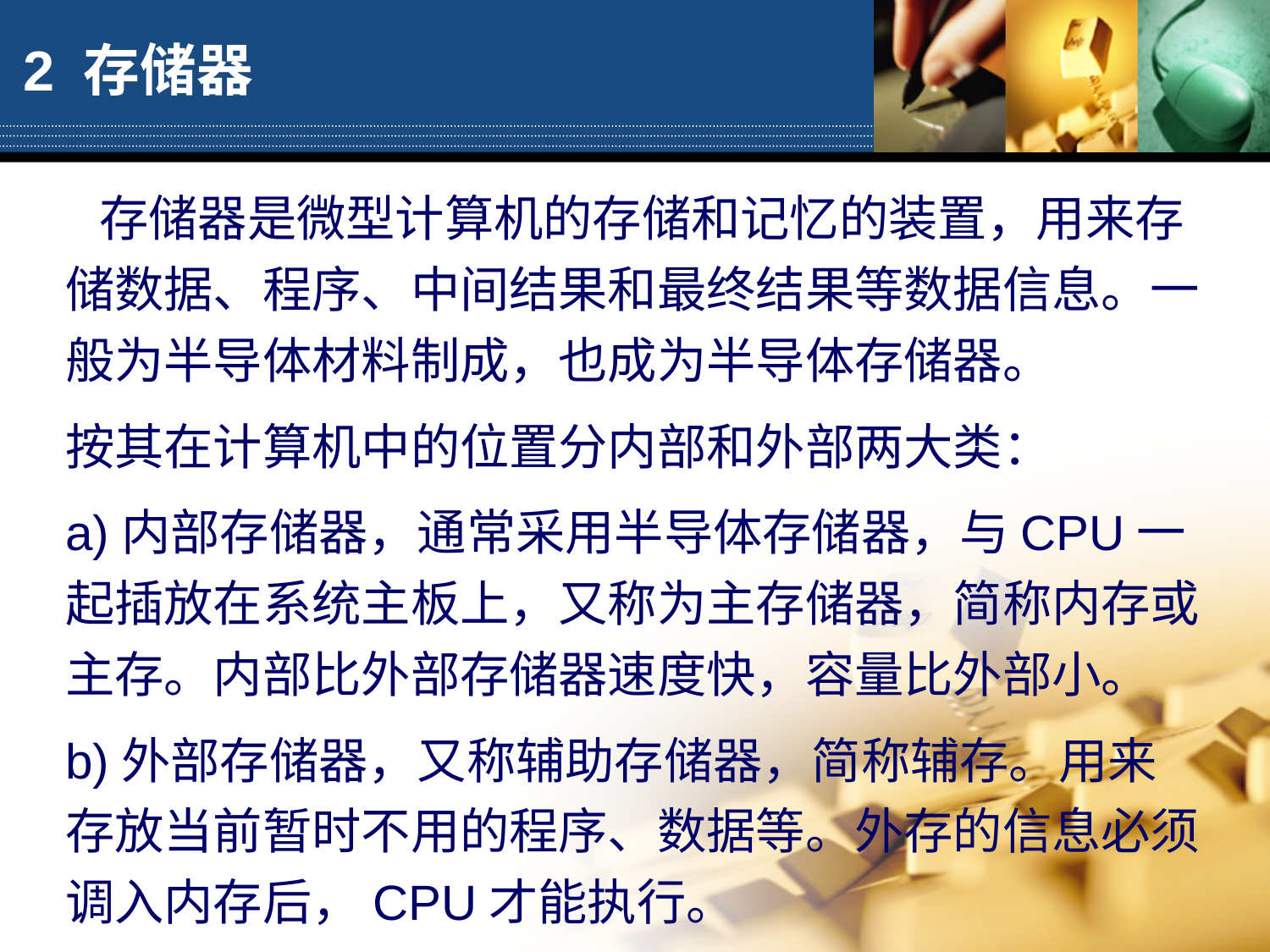

# 2 存储器
  存储器是微型计算机的存储和记忆的装置，用来存储数据、程序、中间结果和最终结果等数据信息。一般为半导体材料制成，也成为半导体存储器。
按其在计算机中的位置分内部和外部两大类：
a)内部存储器，通常采用半导体存储器，与CPU一起插放在系统主板上，又称为主存储器，简称内存或主存。内部比外部存储器速度快，容量比外部小。
b)外部存储器，又称辅助存储器，简称辅存。用来存放当前暂时不用的程序、数据等。外存的信息必须调入内存后，CPU才能执行。